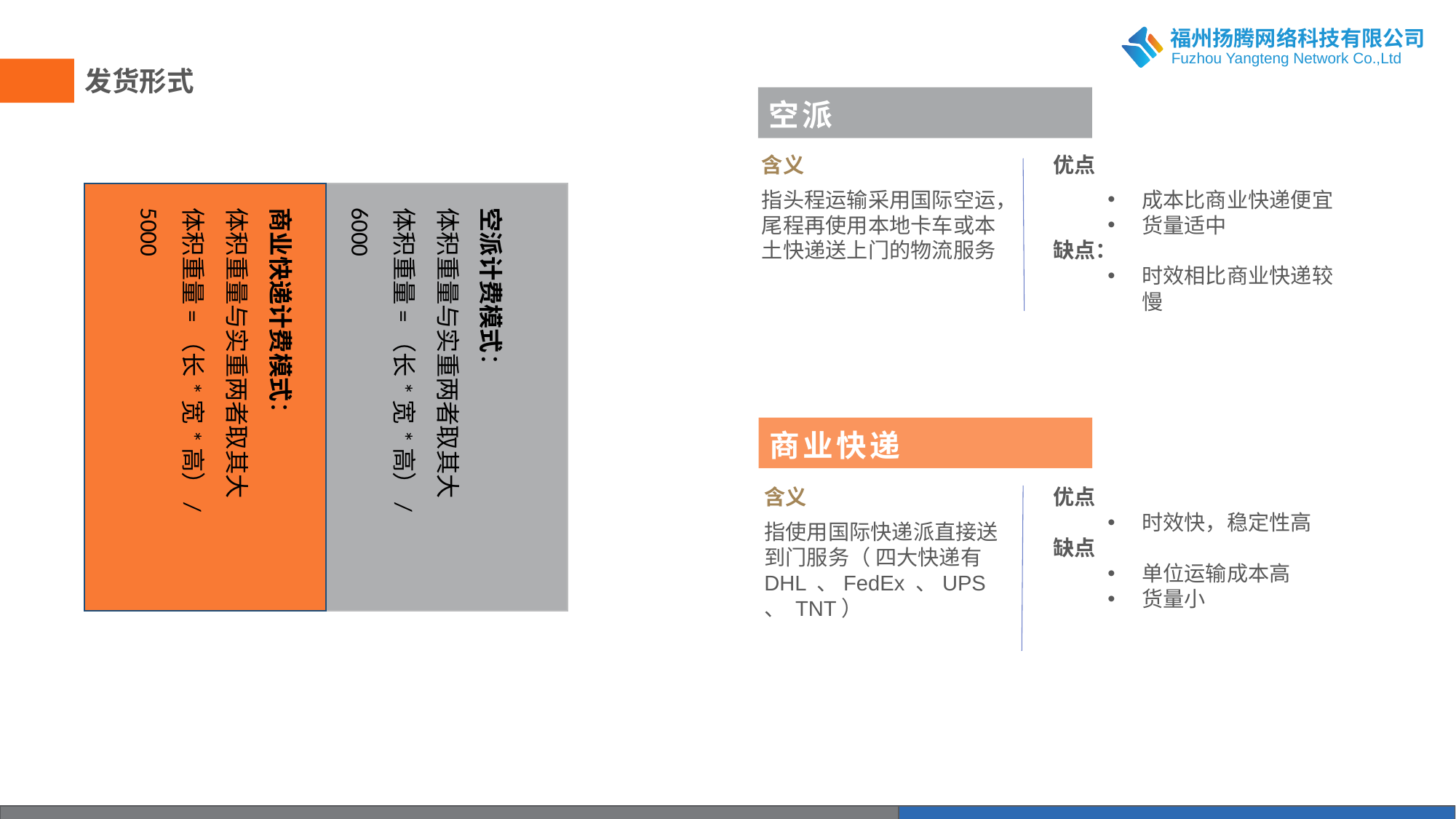

发货形式
空派
含义
指头程运输采用国际空运，尾程再使用本地卡车或本土快递送上门的物流服务
优点
成本比商业快递便宜
货量适中
缺点：
时效相比商业快递较慢

商业快递
含义
指使用国际快递派直接送到门服务（ 四大快递有DHL 、FedEx 、UPS、 TNT）
优点
时效快，稳定性高
缺点
单位运输成本高
货量小

商业快递计费模式：
体积重量与实重两者取其大
体积重量=（长*宽*高）/5000
空派计费模式：
体积重量与实重两者取其大
体积重量=（长*宽*高）/6000